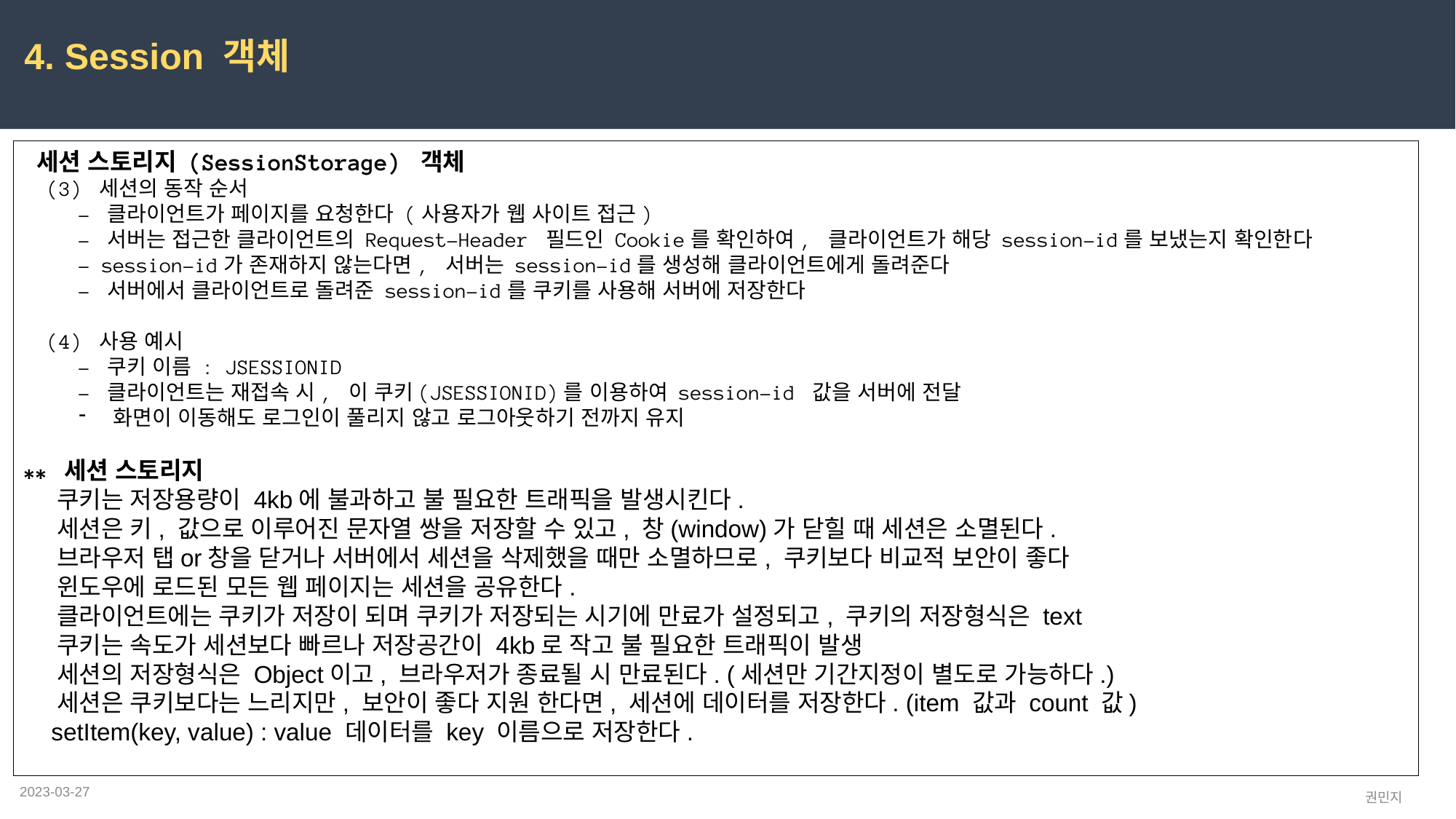

4. Session 객체
 세션 스토리지 (SessionStorage) 객체
  (3) 세션의 동작 순서
- 클라이언트가 페이지를 요청한다 (사용자가 웹 사이트 접근)
- 서버는 접근한 클라이언트의 Request-Header 필드인 Cookie를 확인하여, 클라이언트가 해당 session-id를 보냈는지 확인한다
- session-id가 존재하지 않는다면, 서버는 session-id를 생성해 클라이언트에게 돌려준다
- 서버에서 클라이언트로 돌려준 session-id를 쿠키를 사용해 서버에 저장한다

  (4) 사용 예시
- 쿠키 이름 : JSESSIONID
- 클라이언트는 재접속 시, 이 쿠키(JSESSIONID)를 이용하여 session-id 값을 서버에 전달
화면이 이동해도 로그인이 풀리지 않고 로그아웃하기 전까지 유지

** 세션 스토리지
    쿠키는 저장용량이 4kb에 불과하고 불 필요한 트래픽을 발생시킨다.
    세션은 키, 값으로 이루어진 문자열 쌍을 저장할 수 있고, 창(window)가 닫힐 때 세션은 소멸된다.
    브라우저 탭or창을 닫거나 서버에서 세션을 삭제했을 때만 소멸하므로, 쿠키보다 비교적 보안이 좋다
    윈도우에 로드된 모든 웹 페이지는 세션을 공유한다.
    클라이언트에는 쿠키가 저장이 되며 쿠키가 저장되는 시기에 만료가 설정되고, 쿠키의 저장형식은 text
    쿠키는 속도가 세션보다 빠르나 저장공간이 4kb로 작고 불 필요한 트래픽이 발생
    세션의 저장형식은 Object이고, 브라우저가 종료될 시 만료된다. (세션만 기간지정이 별도로 가능하다.)
    세션은 쿠키보다는 느리지만, 보안이 좋다 지원 한다면, 세션에 데이터를 저장한다. (item 값과 count 값)
    setItem(key, value) : value 데이터를 key 이름으로 저장한다.

2023-03-27
권민지